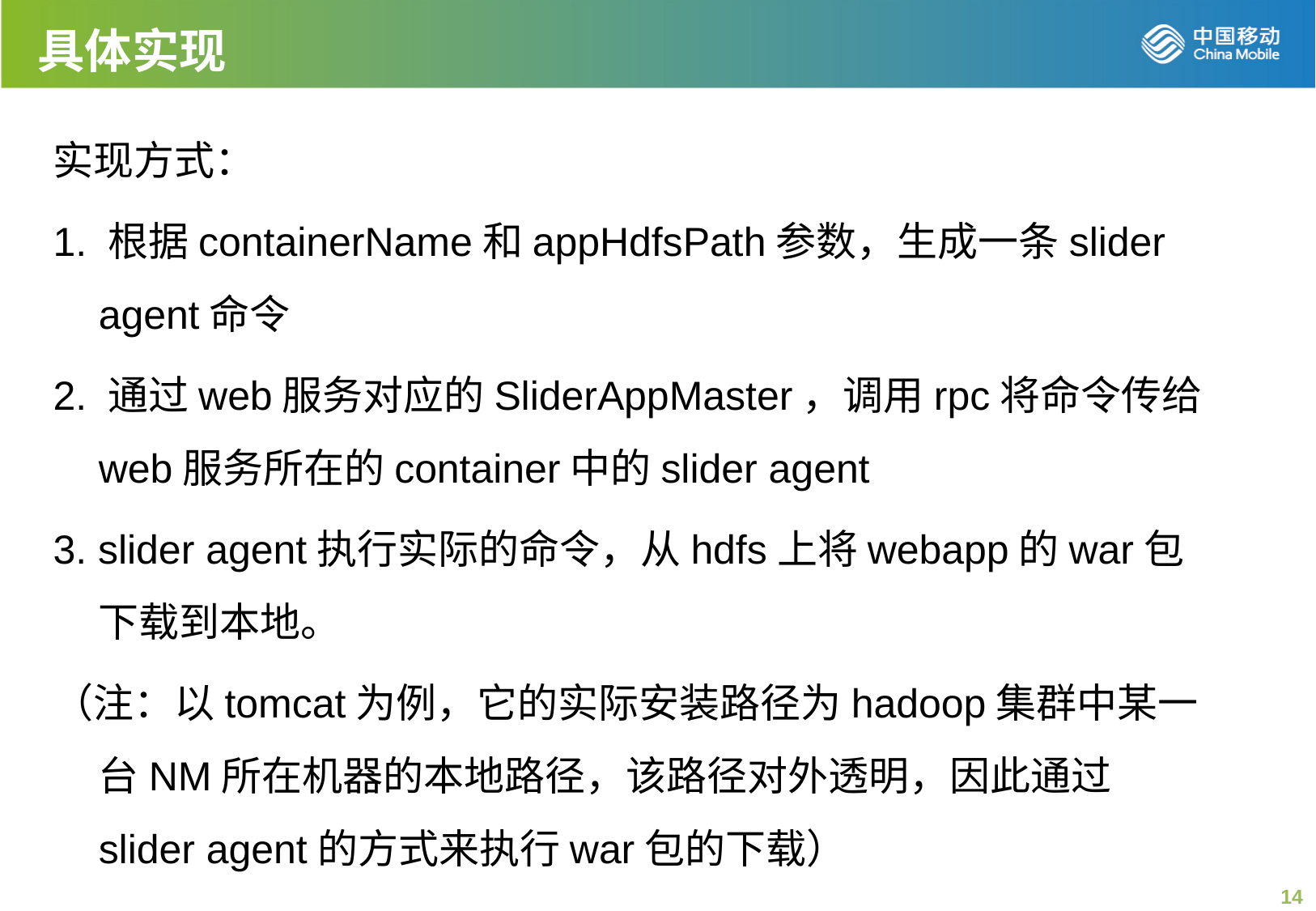

# 具体实现
实现方式：
1. 根据containerName和appHdfsPath参数，生成一条slider agent命令
2. 通过web服务对应的SliderAppMaster，调用rpc将命令传给web服务所在的container中的slider agent
3. slider agent执行实际的命令，从hdfs上将webapp的war包下载到本地。
（注：以tomcat为例，它的实际安装路径为hadoop集群中某一台NM所在机器的本地路径，该路径对外透明，因此通过slider agent的方式来执行war包的下载）